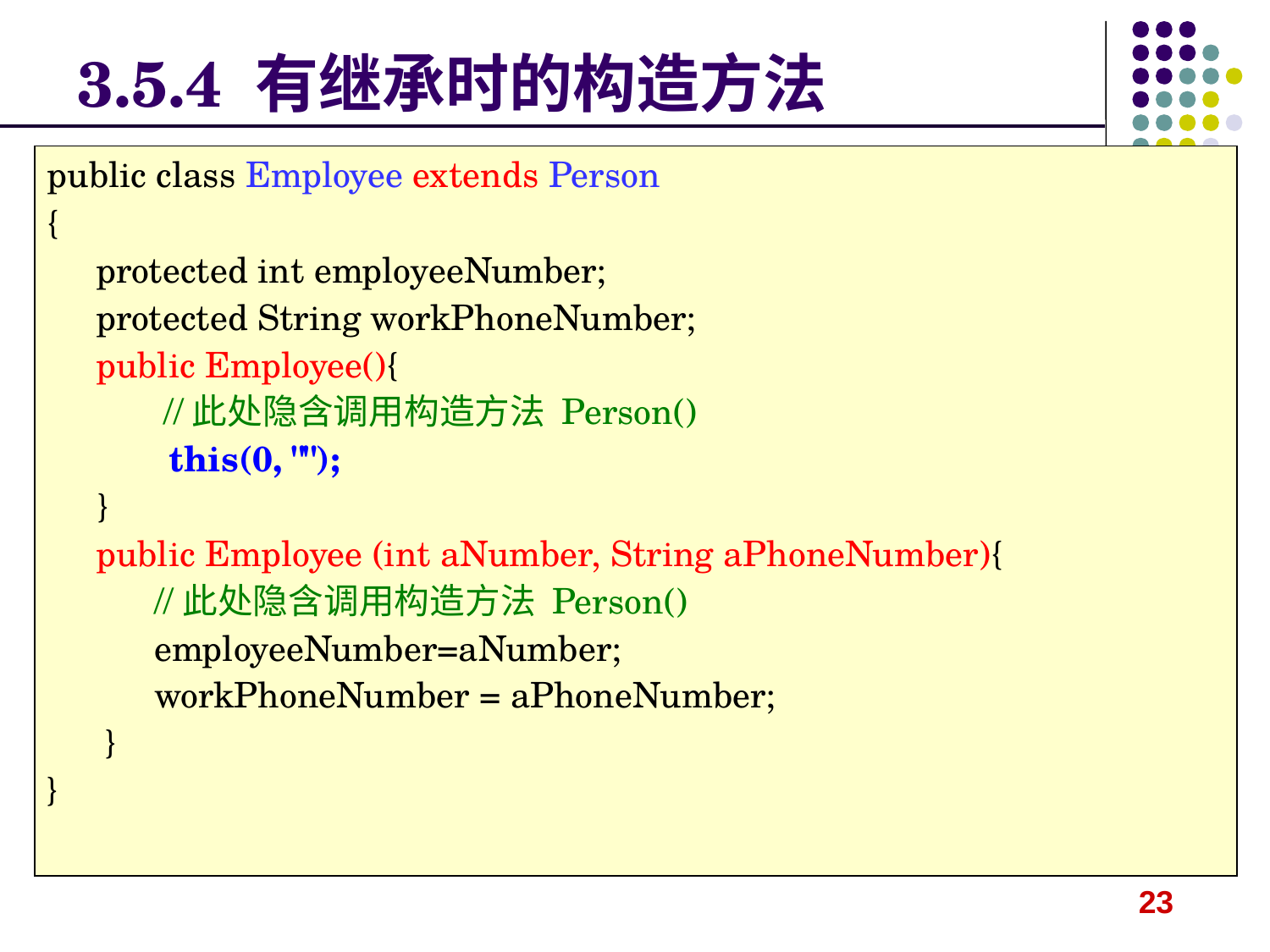

# 3.5.4 有继承时的构造方法
public class Employee extends Person
{
     protected int employeeNumber;
     protected String workPhoneNumber;
     public Employee(){
            //此处隐含调用构造方法 Person()
            this(0, "");
     }
     public Employee (int aNumber, String aPhoneNumber){
           //此处隐含调用构造方法 Person()
           employeeNumber=aNumber;
           workPhoneNumber = aPhoneNumber;
      }
}